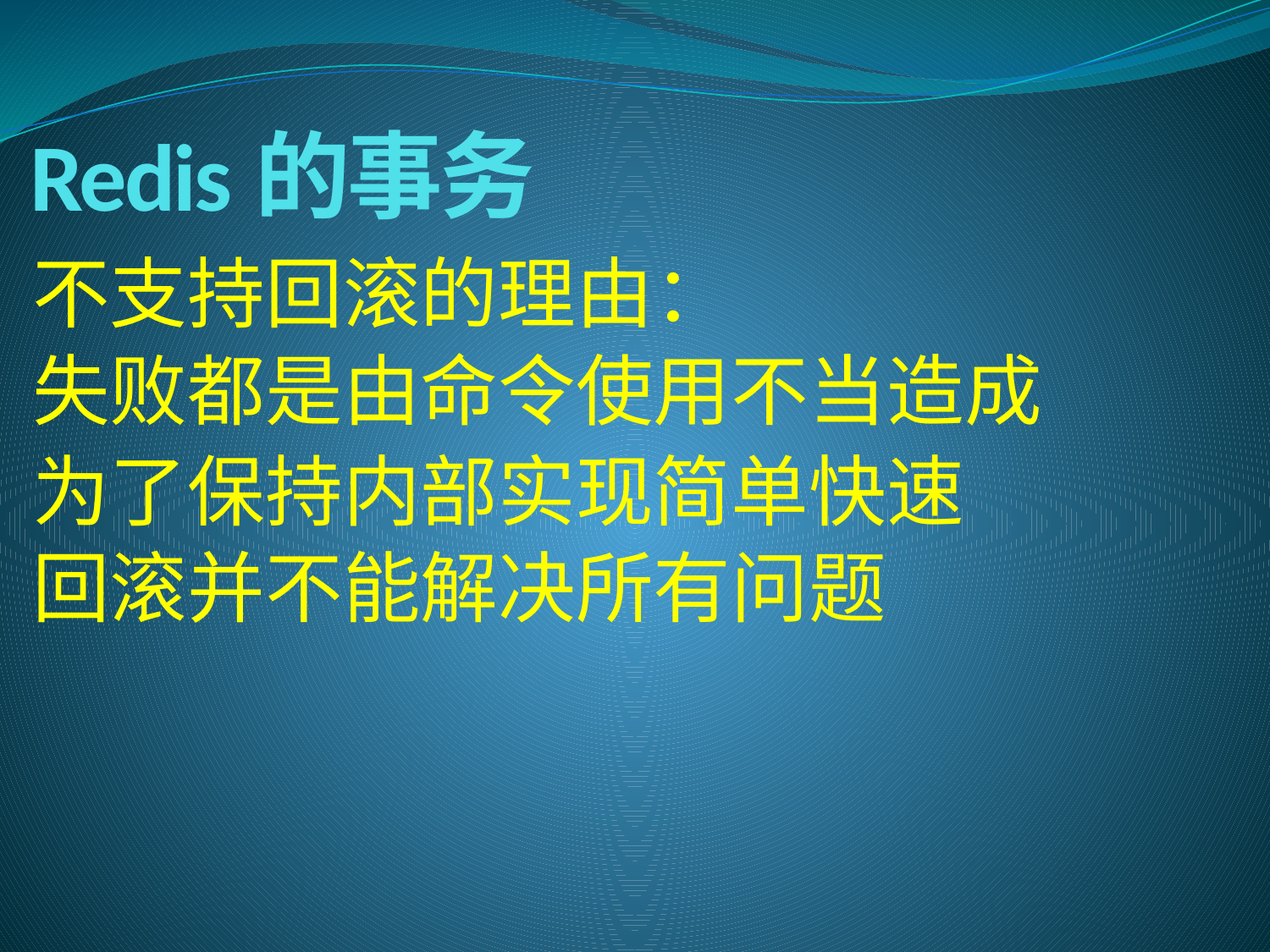

# Redis的事务
不支持回滚的理由：
失败都是由命令使用不当造成
为了保持内部实现简单快速
回滚并不能解决所有问题